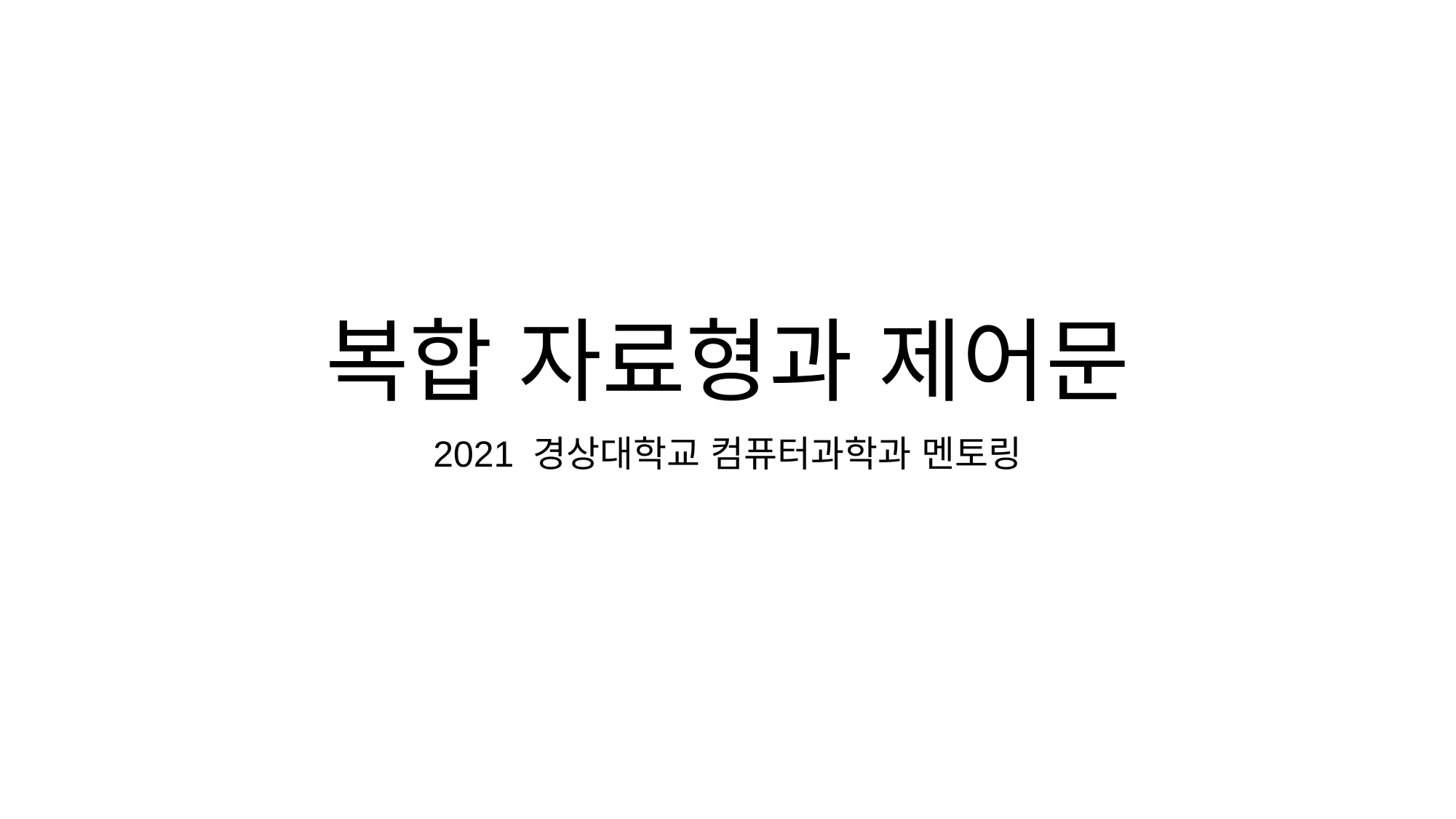

# 복합 자료형과 제어문
2021 경상대학교 컴퓨터과학과 멘토링